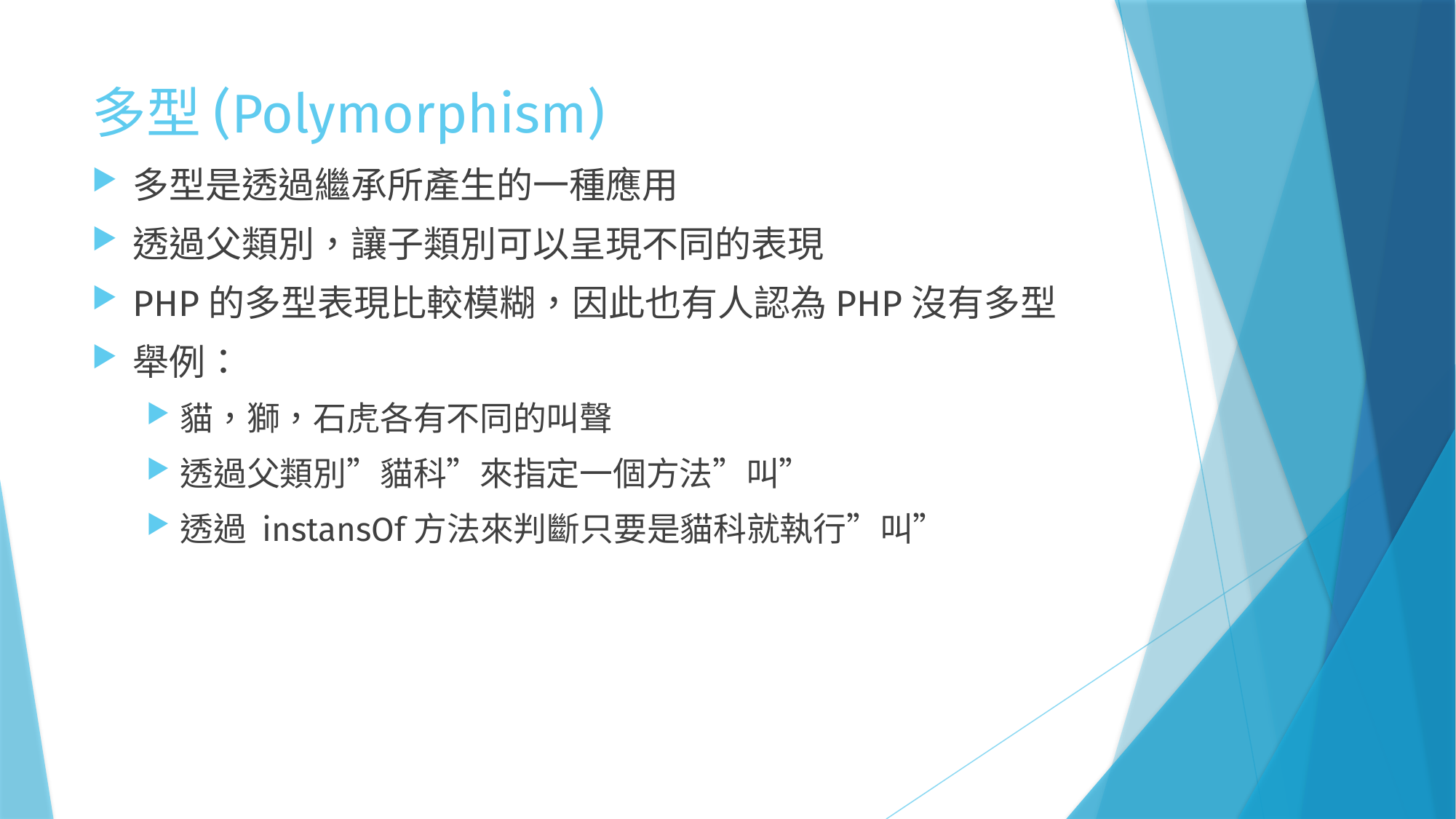

# 多型(Polymorphism)
多型是透過繼承所產生的一種應用
透過父類別，讓子類別可以呈現不同的表現
PHP的多型表現比較模糊，因此也有人認為PHP沒有多型
舉例：
貓，獅，石虎各有不同的叫聲
透過父類別”貓科”來指定一個方法”叫”
透過 instansOf方法來判斷只要是貓科就執行”叫”